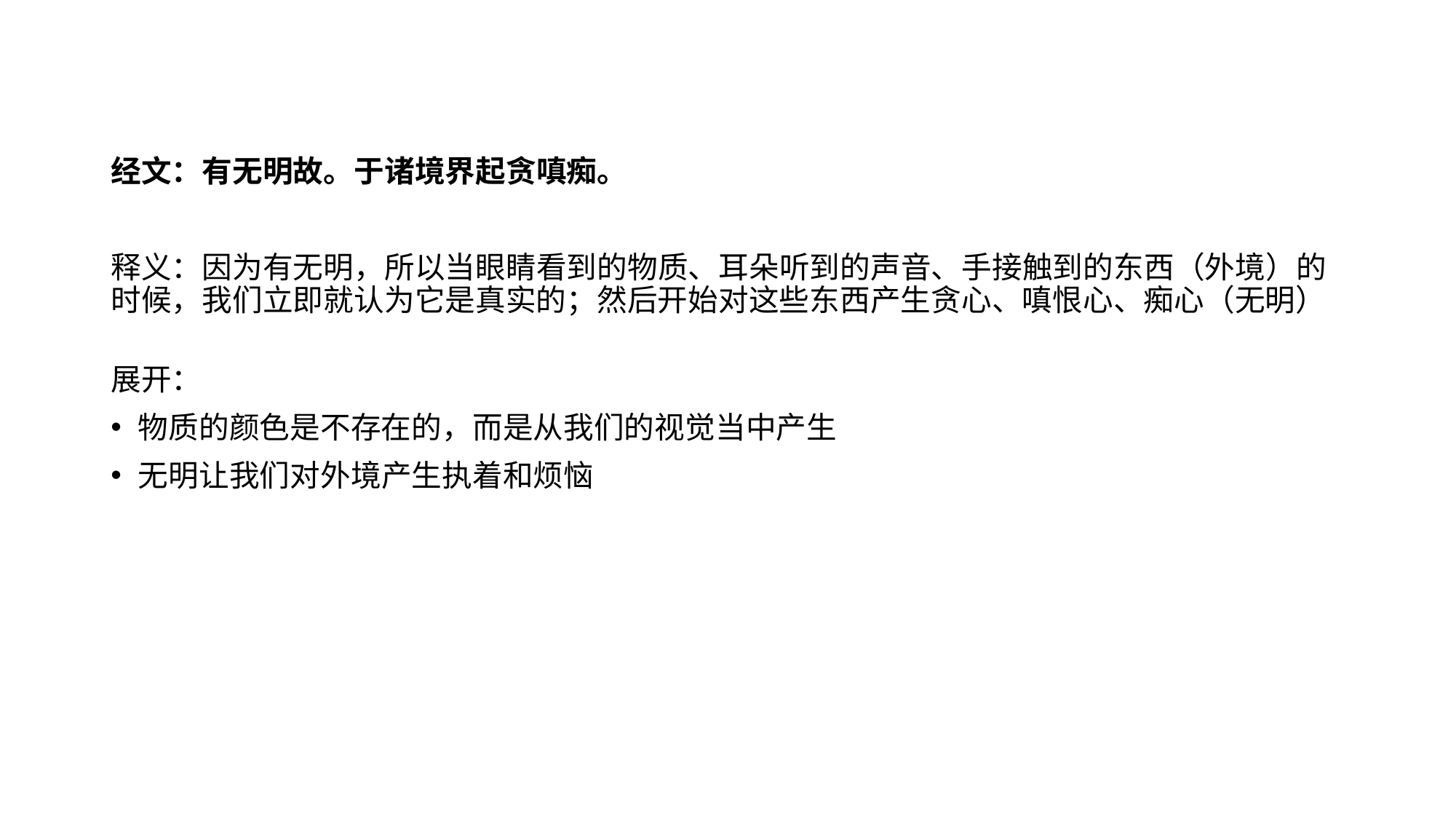

经文：有无明故。于诸境界起贪嗔痴。

释义：因为有无明，所以当眼睛看到的物质、耳朵听到的声音、手接触到的东西（外境）的时候，我们立即就认为它是真实的；然后开始对这些东西产生贪心、嗔恨心、痴心（无明）

展开：
物质的颜色是不存在的，而是从我们的视觉当中产生
无明让我们对外境产生执着和烦恼